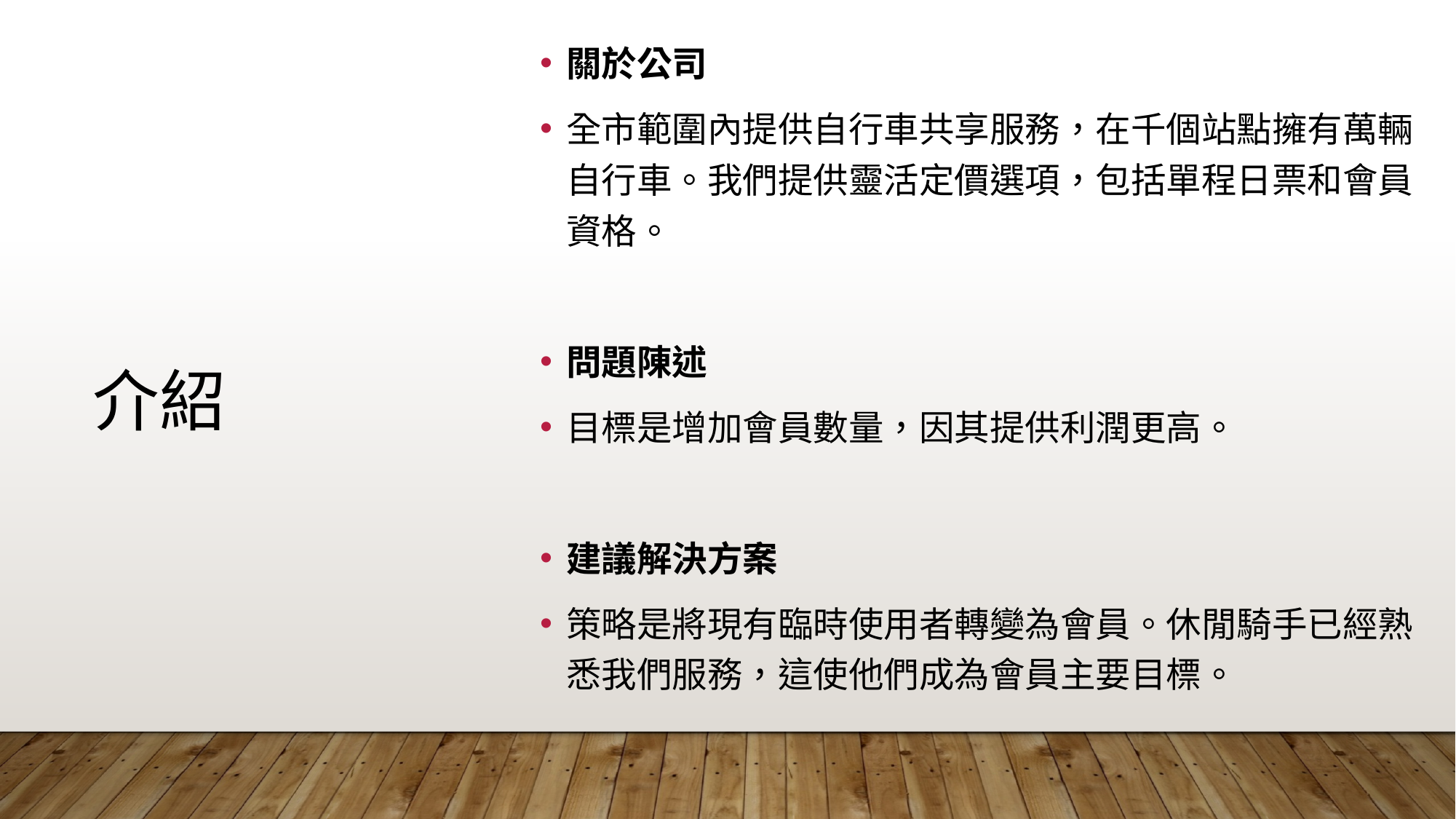

關於公司
全市範圍內提供自行車共享服務，在千個站點擁有萬輛自行車。我們提供靈活定價選項，包括單程日票和會員資格。

問題陳述
目標是增加會員數量，因其提供利潤更高。

建議解決方案
策略是將現有臨時使用者轉變為會員。休閒騎手已經熟悉我們服務，這使他們成為會員主要目標。
# 介紹